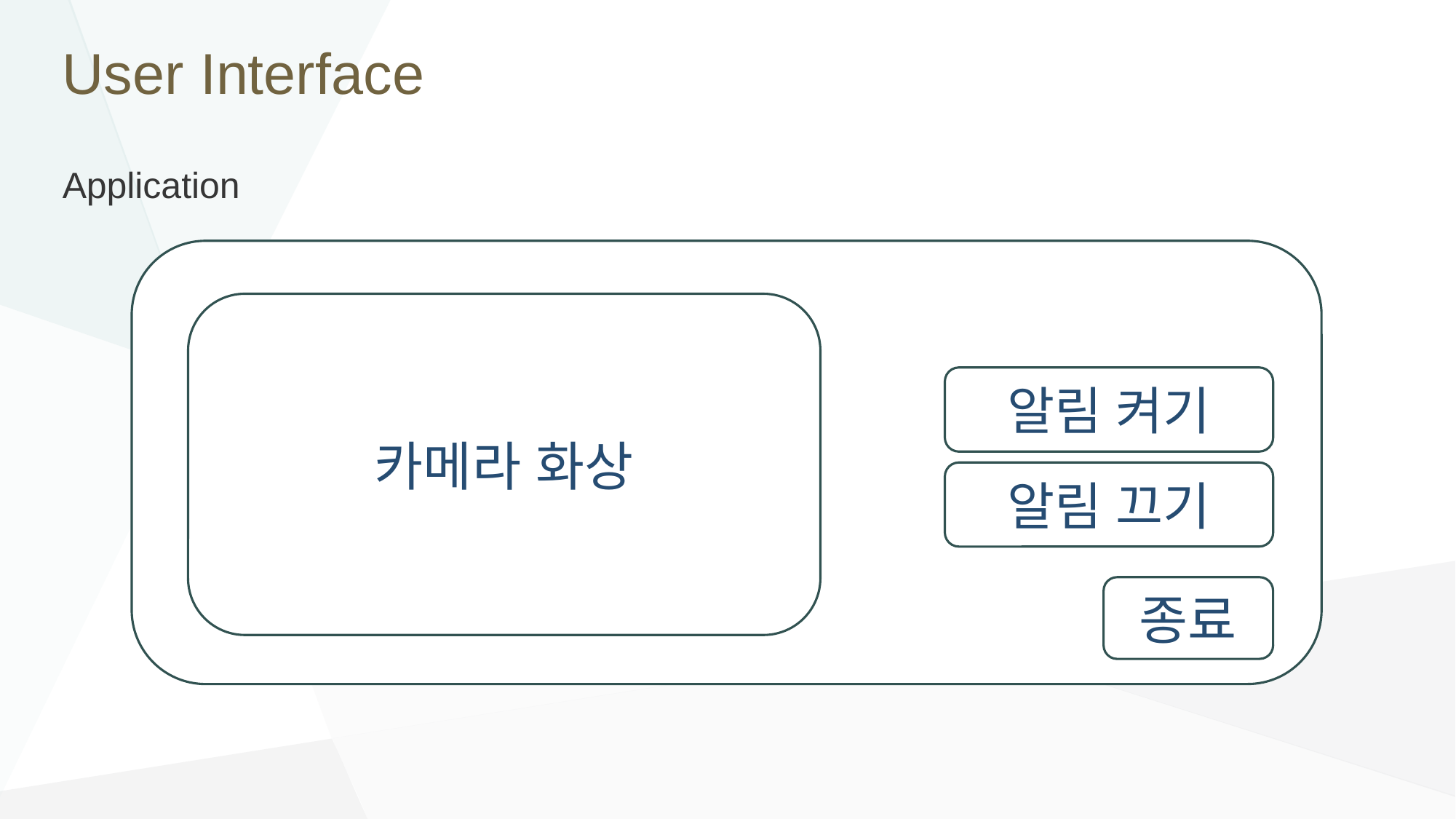

# User Interface
Application

카메라 화상
알림 켜기
알림 끄기
종료